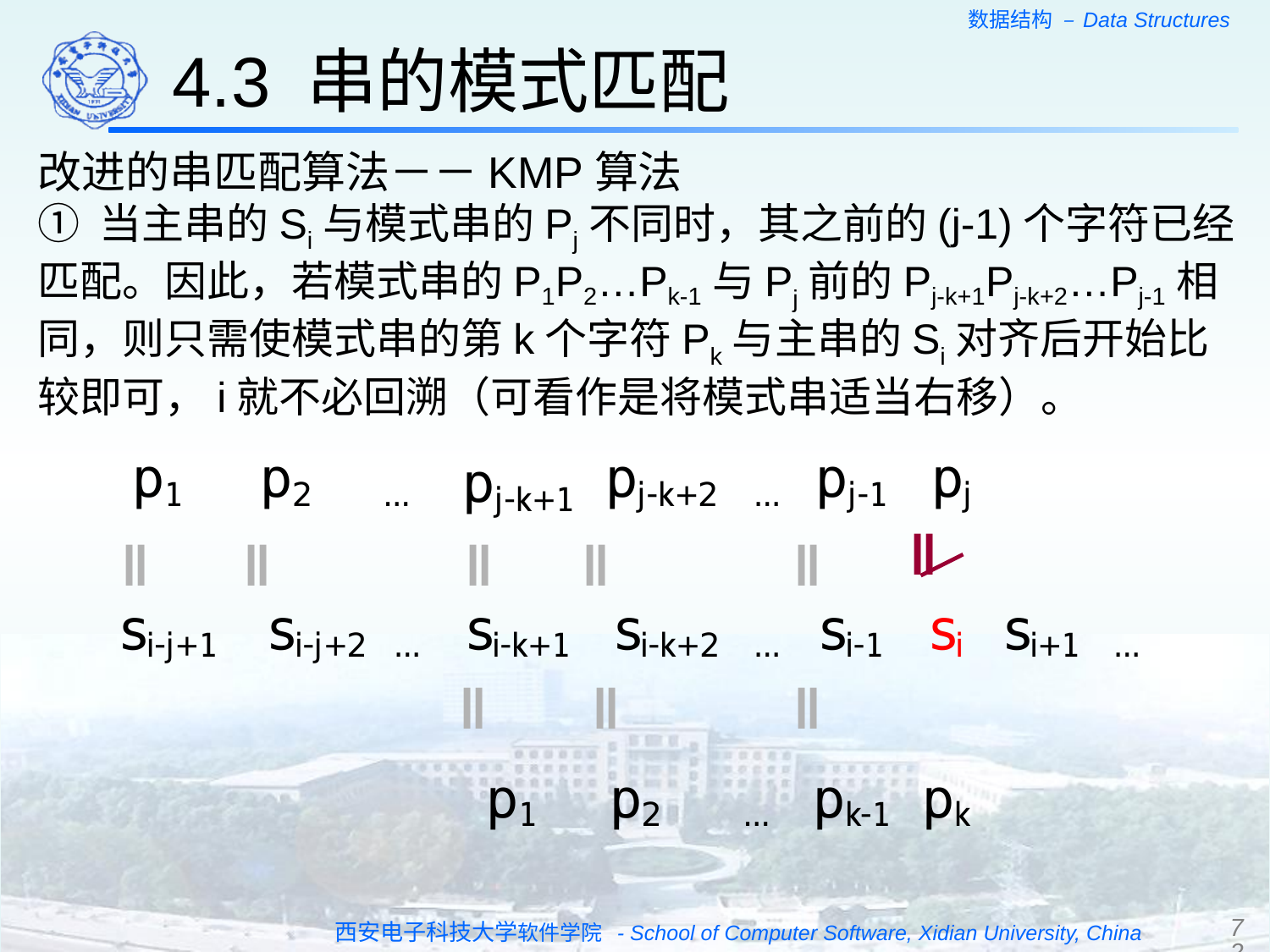

4.3 串的模式匹配
改进的串匹配算法－－KMP算法
① 当主串的Si与模式串的Pj不同时，其之前的(j-1)个字符已经匹配。因此，若模式串的P1P2…Pk-1与Pj前的Pj-k+1Pj-k+2…Pj-1相同，则只需使模式串的第k个字符Pk与主串的Si对齐后开始比较即可，i就不必回溯（可看作是将模式串适当右移）。

p1
p2
…
pj-k+1
pj-k+2
…
pj-1
pj
‖

‖
‖
‖
‖
‖
si-j+1
si-j+2
…
si-k+1
si-k+2
…
si-1
si
si+1
…
‖
‖
‖

p1
p2
…
pk-1
pk
72